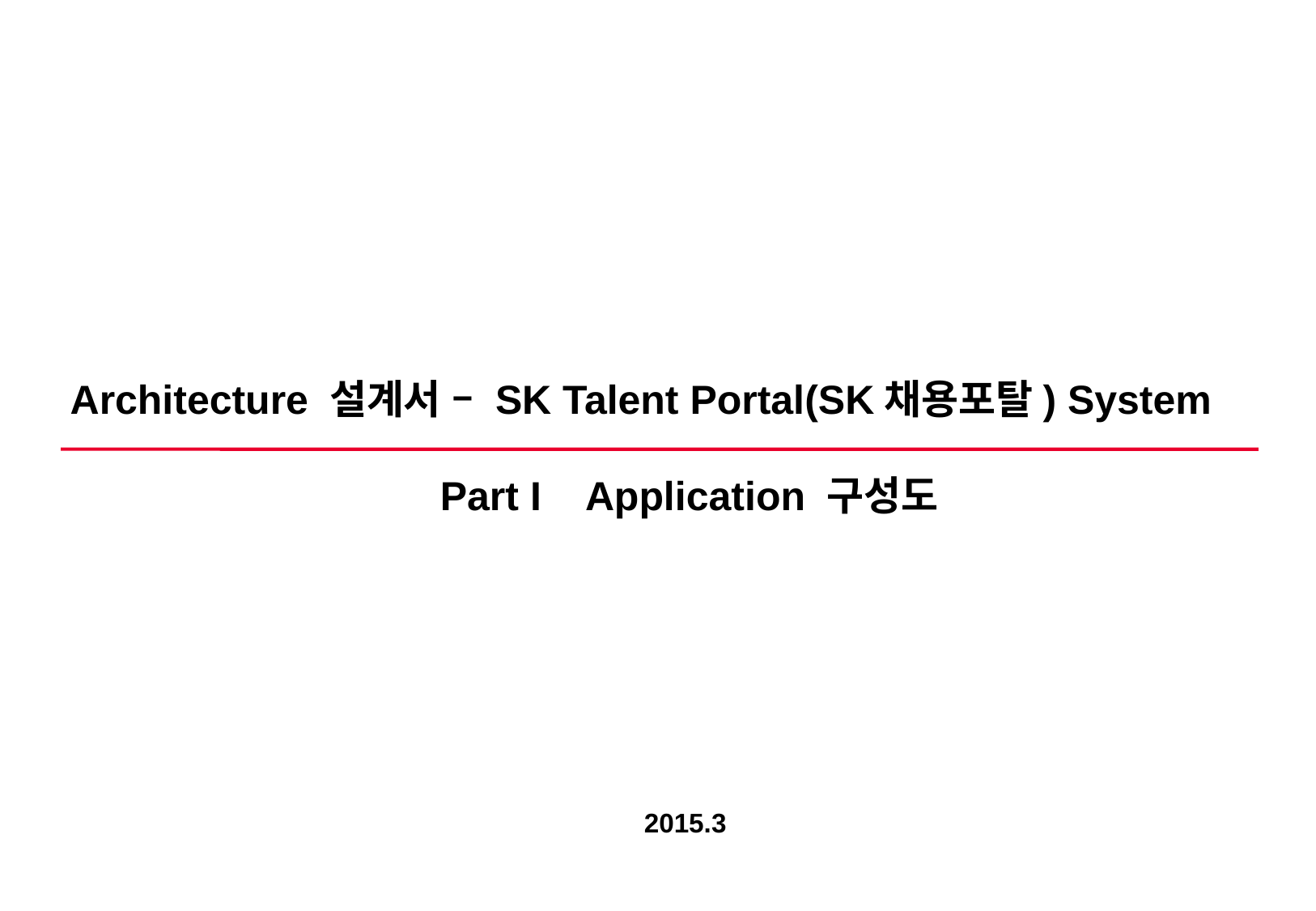

# Architecture 설계서 – SK Talent Portal(SK채용포탈) System
Part I    Application 구성도
2015.3